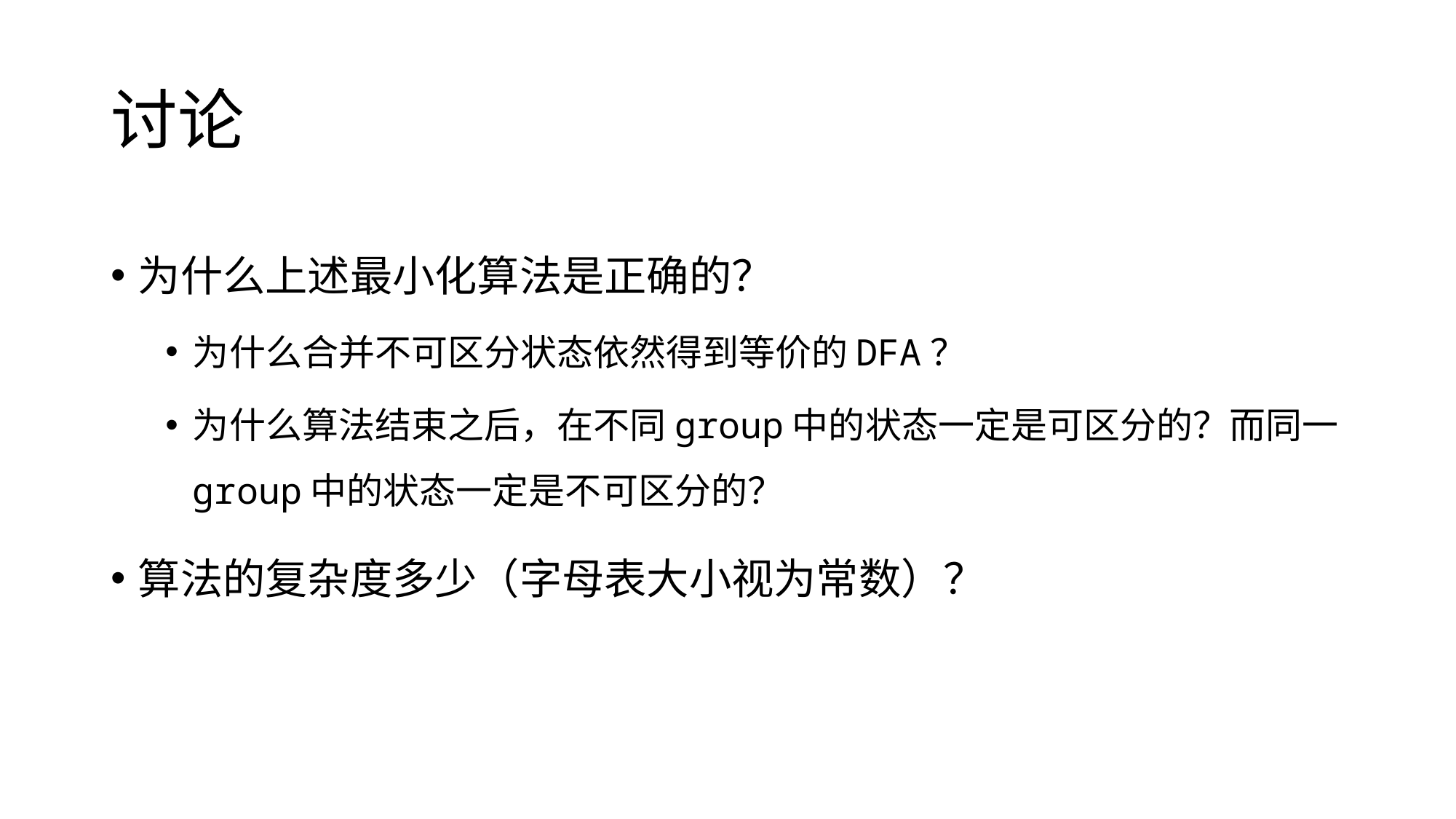

# 讨论
为什么上述最小化算法是正确的？
为什么合并不可区分状态依然得到等价的DFA？
为什么算法结束之后，在不同group中的状态一定是可区分的？而同一group中的状态一定是不可区分的？
算法的复杂度多少（字母表大小视为常数）？